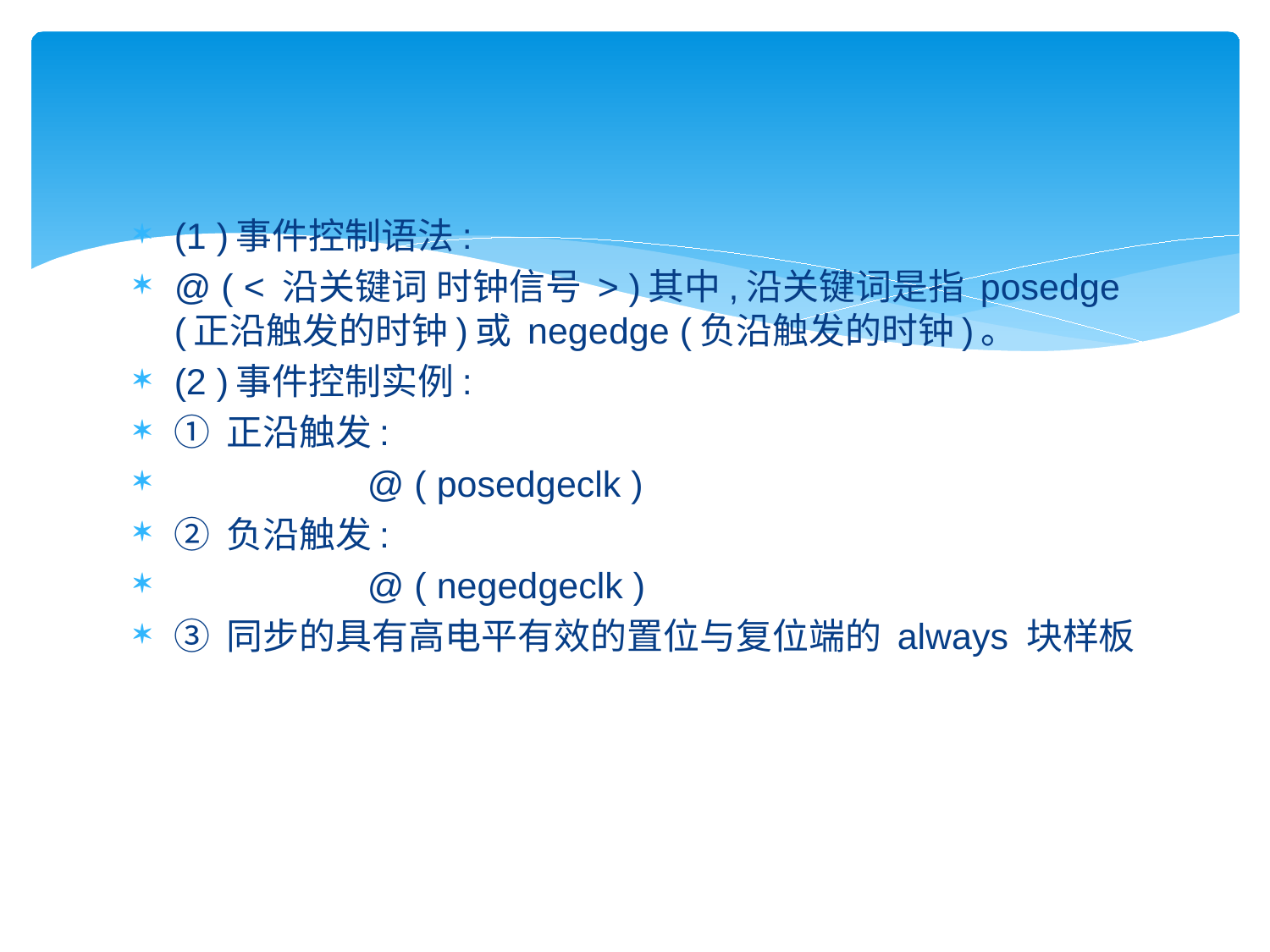

#
(1 )事件控制语法:
@ ( < 沿关键词 时钟信号 > )其中,沿关键词是指 posedge (正沿触发的时钟)或 negedge (负沿触发的时钟)。
(2 )事件控制实例:
① 正沿触发:
                   @ ( posedgeclk )
② 负沿触发:
                   @ ( negedgeclk )
③ 同步的具有高电平有效的置位与复位端的 always 块样板